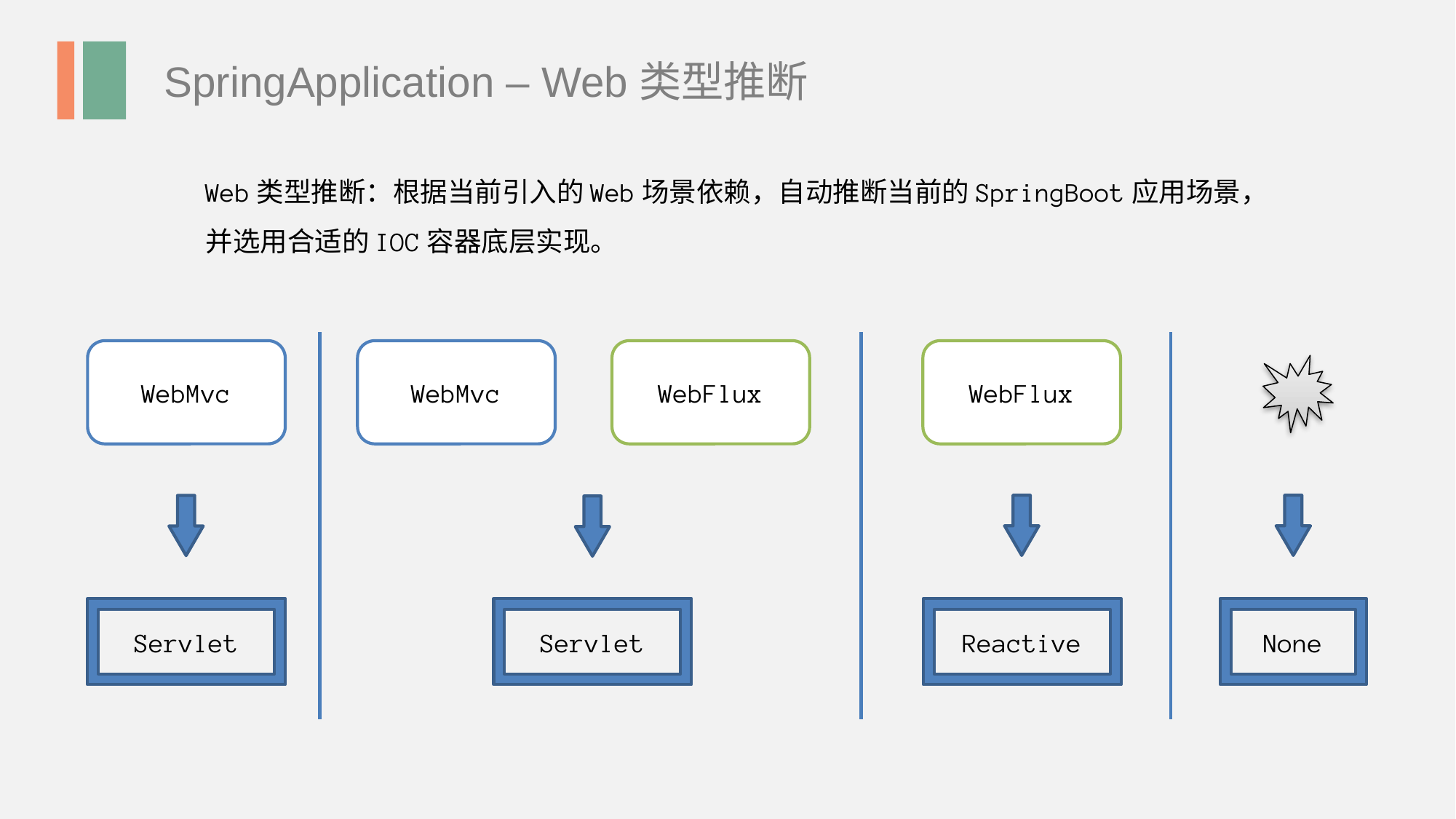

SpringApplication – Web类型推断
Web类型推断：根据当前引入的Web场景依赖，自动推断当前的SpringBoot应用场景，并选用合适的IOC容器底层实现。
WebMvc
WebMvc
WebFlux
WebFlux

Servlet
Servlet
Reactive
None